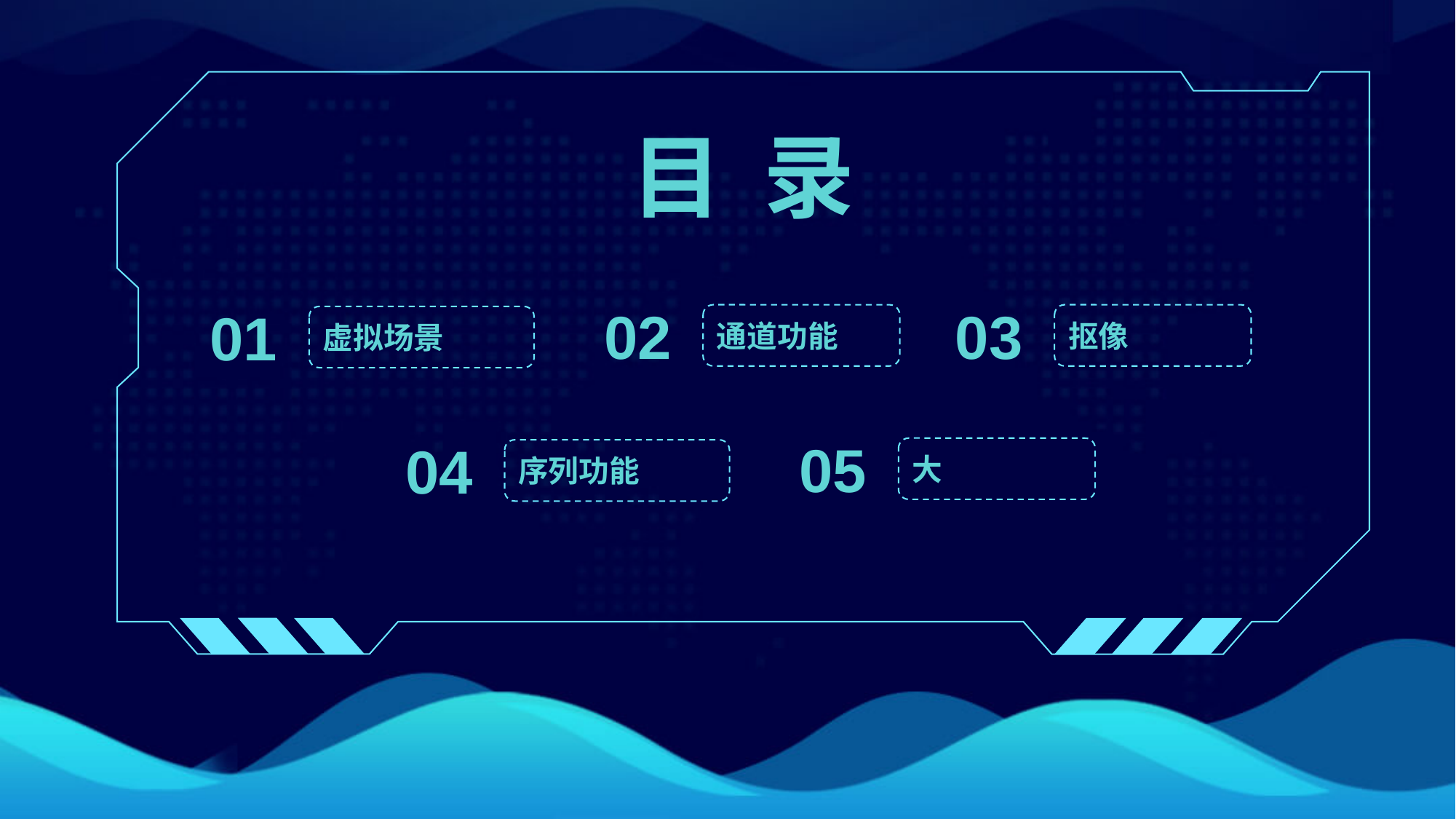

目  录
02
03
01
通道功能
抠像
虚拟场景
05
04
大
序列功能